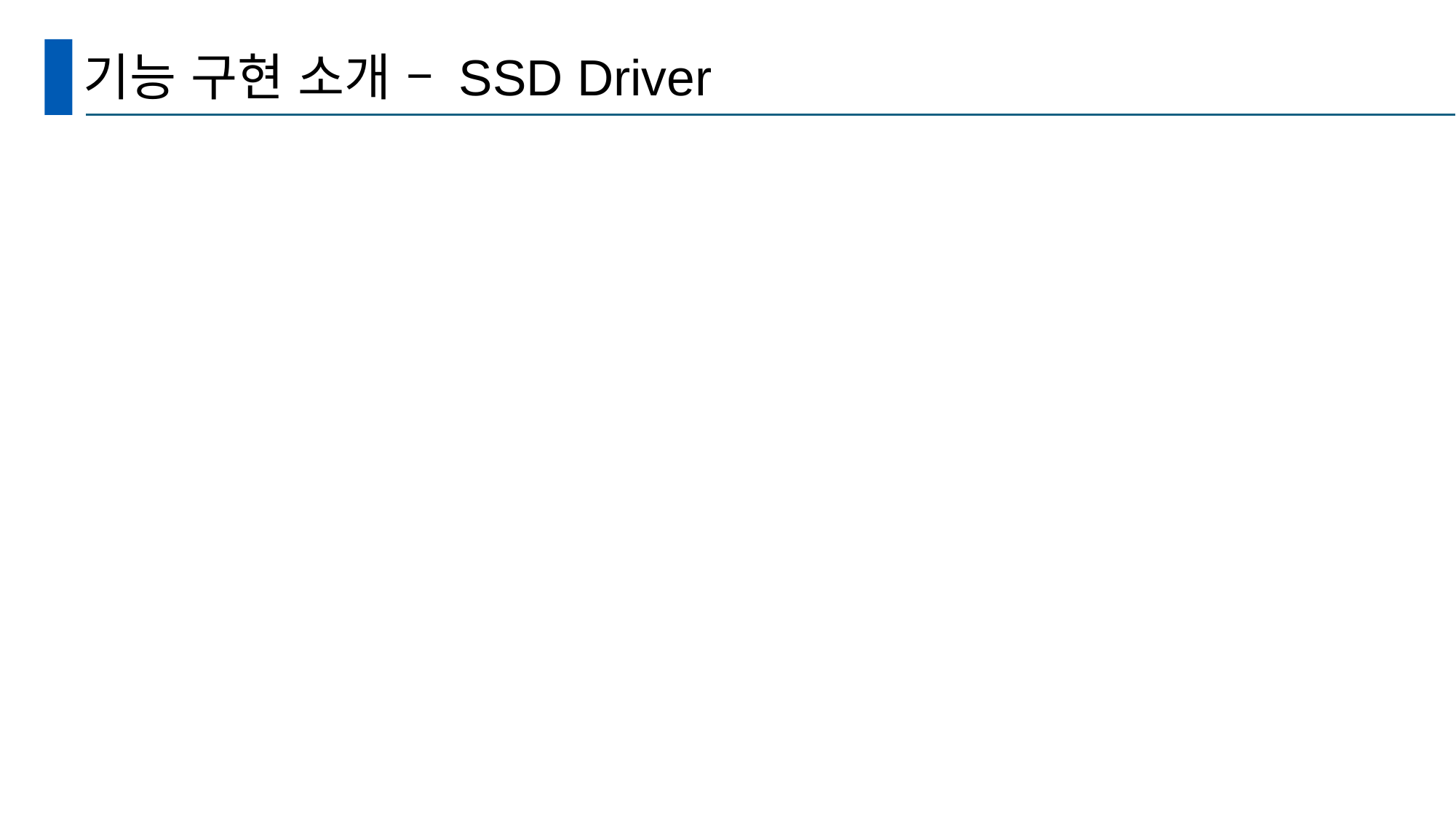

# 기능 구현 소개 – SSD Driver